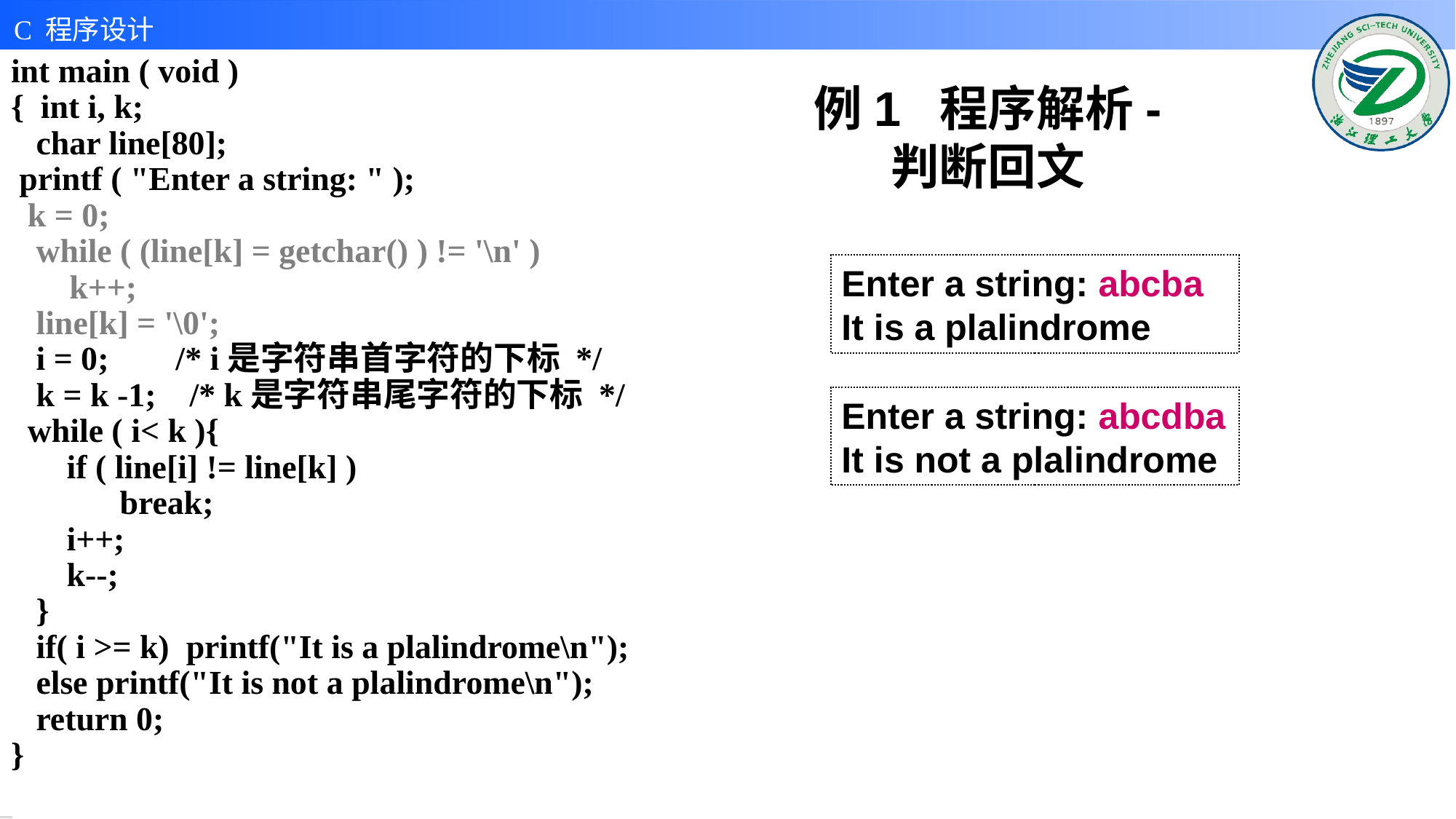

int main ( void )
{  int i, k;
   char line[80];
 printf ( "Enter a string: " );
  k = 0;
   while ( (line[k] = getchar() ) != '\n' )
       k++;
   line[k] = '\0';
   i = 0;        /* i是字符串首字符的下标 */
   k = k -1;    /* k是字符串尾字符的下标 */
  while ( i< k ){
	   if ( line[i] != line[k] )
             break;
	   i++;
	   k--;
   }
   if( i >= k)  printf("It is a plalindrome\n");
   else printf("It is not a plalindrome\n");
   return 0;
}
# 例1  程序解析- 判断回文
Enter a string: abcba
It is a plalindrome
Enter a string: abcdba
It is not a plalindrome